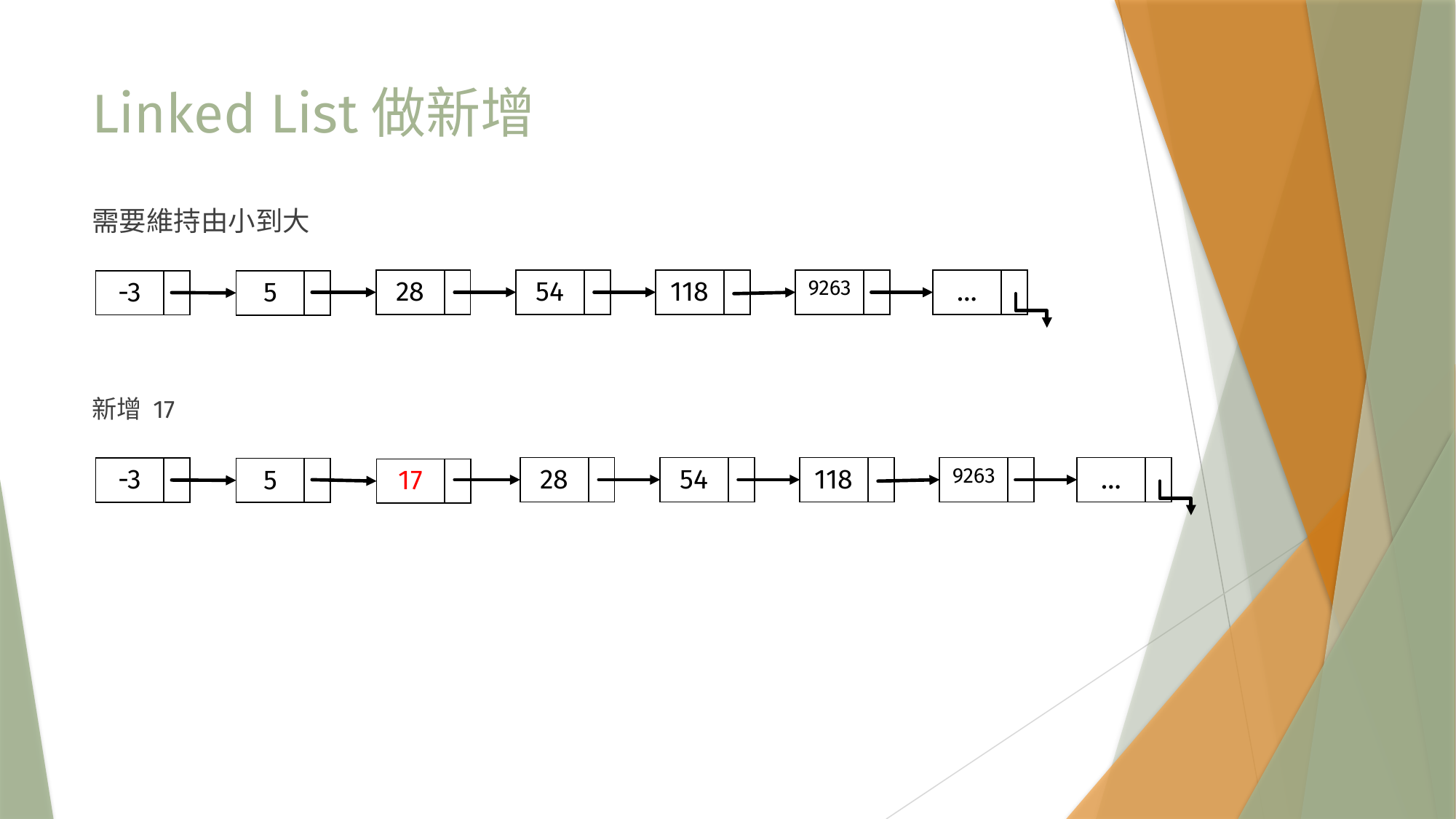

# Linked List做新增
需要維持由小到大
| 28 |  |
| --- | --- |
| 54 |  |
| --- | --- |
| 118 |  |
| --- | --- |
| 9263 |  |
| --- | --- |
| … |  |
| --- | --- |
| -3 |  |
| --- | --- |
| 5 |  |
| --- | --- |
新增 17
| 28 |  |
| --- | --- |
| 54 |  |
| --- | --- |
| 118 |  |
| --- | --- |
| 9263 |  |
| --- | --- |
| … |  |
| --- | --- |
| -3 |  |
| --- | --- |
| 5 |  |
| --- | --- |
| 17 |  |
| --- | --- |